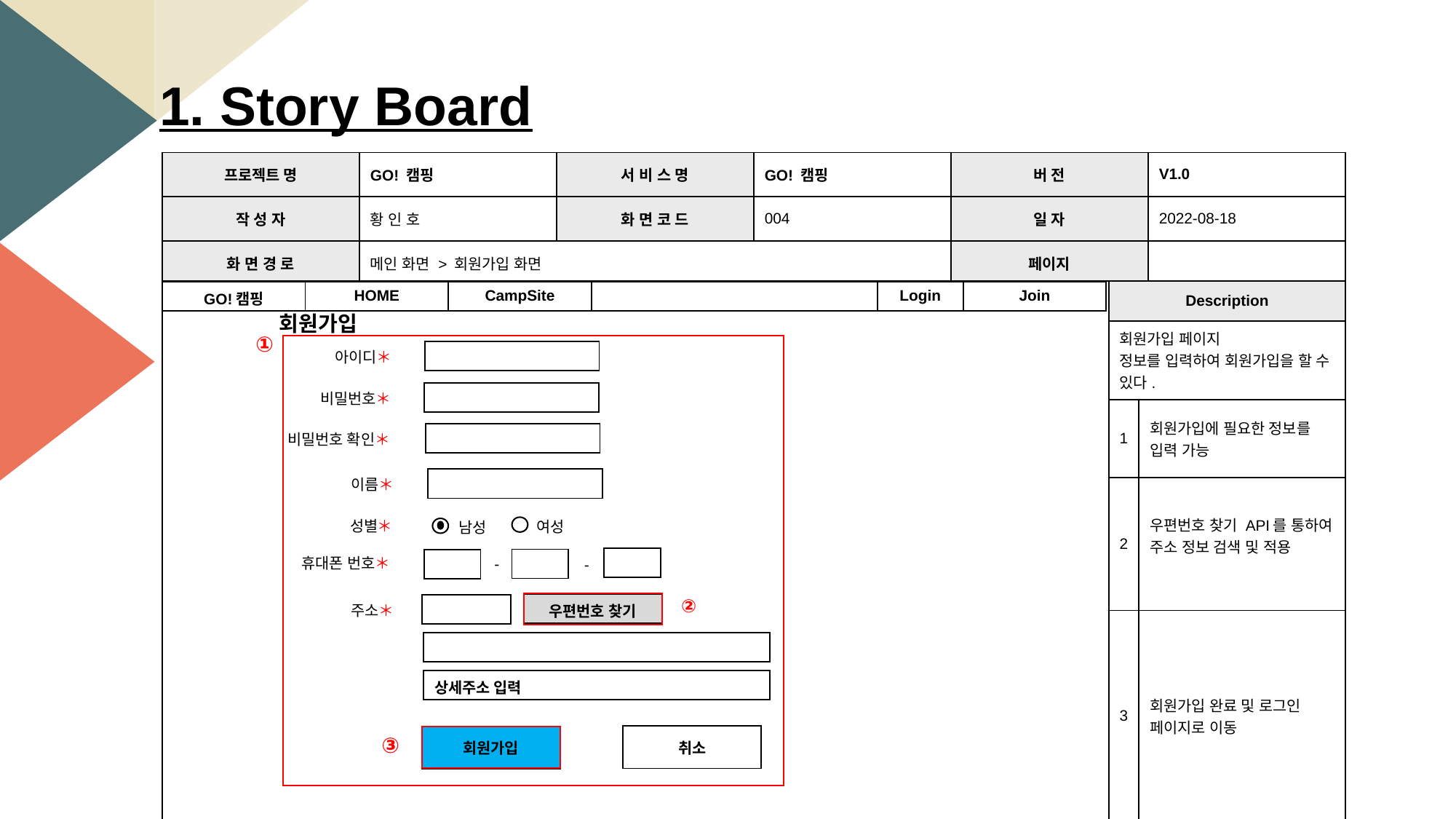

1. Story Board
| 프로젝트 명 | GO! 캠핑 | 서 비 스 명 | GO! 캠핑 | 버 전 | V1.0 |
| --- | --- | --- | --- | --- | --- |
| 작 성 자 | 황 인 호 | 화 면 코 드 | 004 | 일 자 | 2022-08-18 |
| 화 면 경 로 | 메인 화면 > 회원가입 화면 |  |  | 페이지 |  |
|  | Description |  |
| --- | --- | --- |
|  | 회원가입 페이지 정보를 입력하여 회원가입을 할 수 있다. |  |
|  | 1 | 회원가입에 필요한 정보를 입력 가능 |
|  | 2 | 우편번호 찾기 API를 통하여 주소 정보 검색 및 적용 |
|  | 3 | 회원가입 완료 및 로그인 페이지로 이동 |
| GO!캠핑 | HOME | CampSite |  | Login | Join |
| --- | --- | --- | --- | --- | --- |
회원가입
①

|  |
| --- |
아이디＊
|  |
| --- |
비밀번호＊
|  |
| --- |
비밀번호 확인＊
|  |
| --- |
이름＊
성별＊
여성
남성

|  |
| --- |
휴대폰 번호＊
-
|  |
| --- |
|  |
| --- |
-
②

| 우편번호 찾기 |
| --- |
|  |
| --- |
주소＊
|  |
| --- |
| 상세주소 입력 |
| --- |
| 취소 |
| --- |
③

| 회원가입 |
| --- |